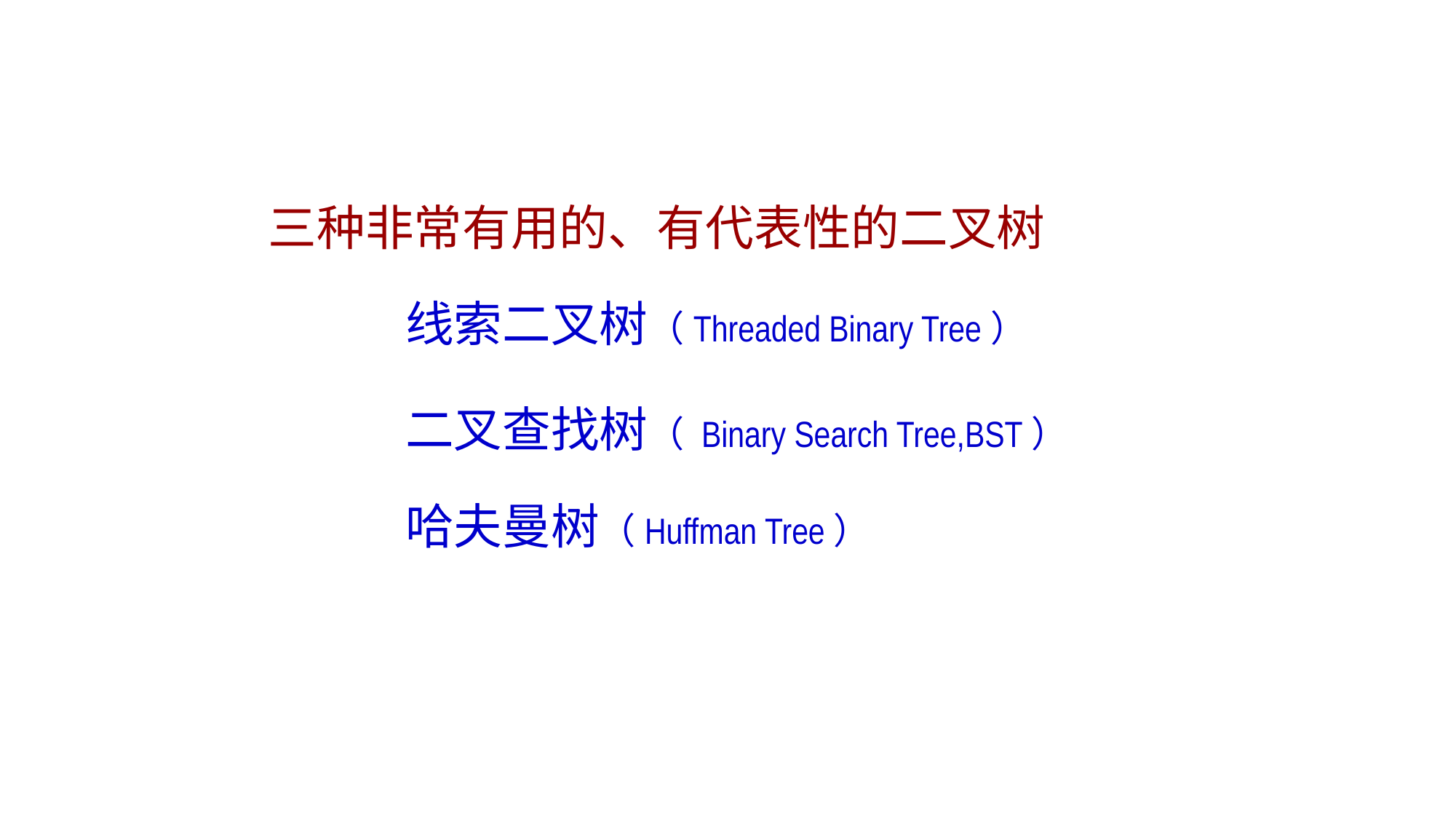

三种非常有用的、有代表性的二叉树
		线索二叉树（Threaded Binary Tree）
		二叉查找树（ Binary Search Tree,BST）
		哈夫曼树（Huffman Tree）